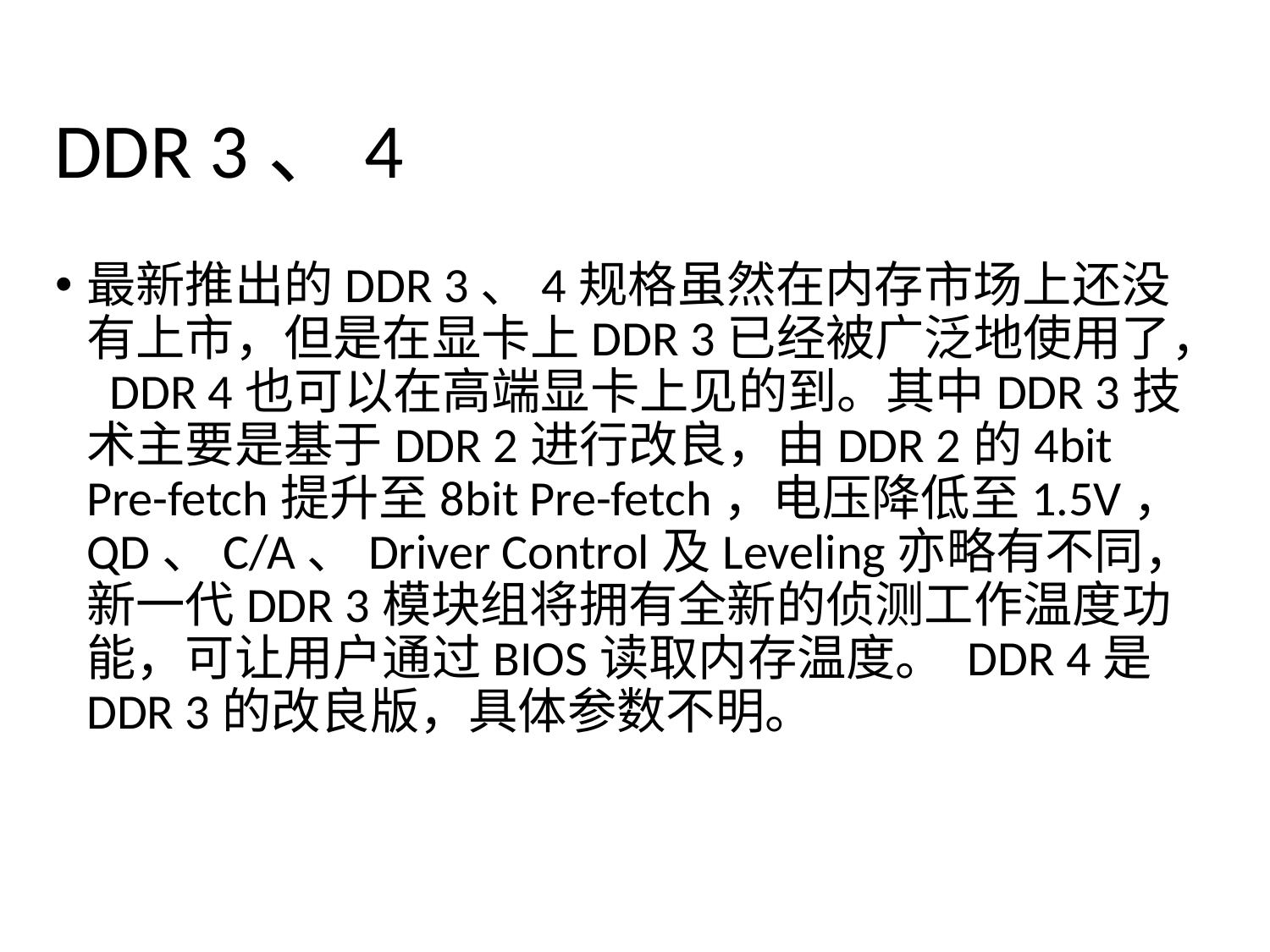

# DDR 3、4
最新推出的DDR 3、4规格虽然在内存市场上还没有上市，但是在显卡上DDR 3已经被广泛地使用了， DDR 4也可以在高端显卡上见的到。其中DDR 3技术主要是基于DDR 2进行改良，由DDR 2的4bit Pre-fetch提升至8bit Pre-fetch，电压降低至1.5V，QD、C/A、Driver Control及Leveling亦略有不同，新一代DDR 3模块组将拥有全新的侦测工作温度功能，可让用户通过BIOS读取内存温度。 DDR 4是DDR 3的改良版，具体参数不明。